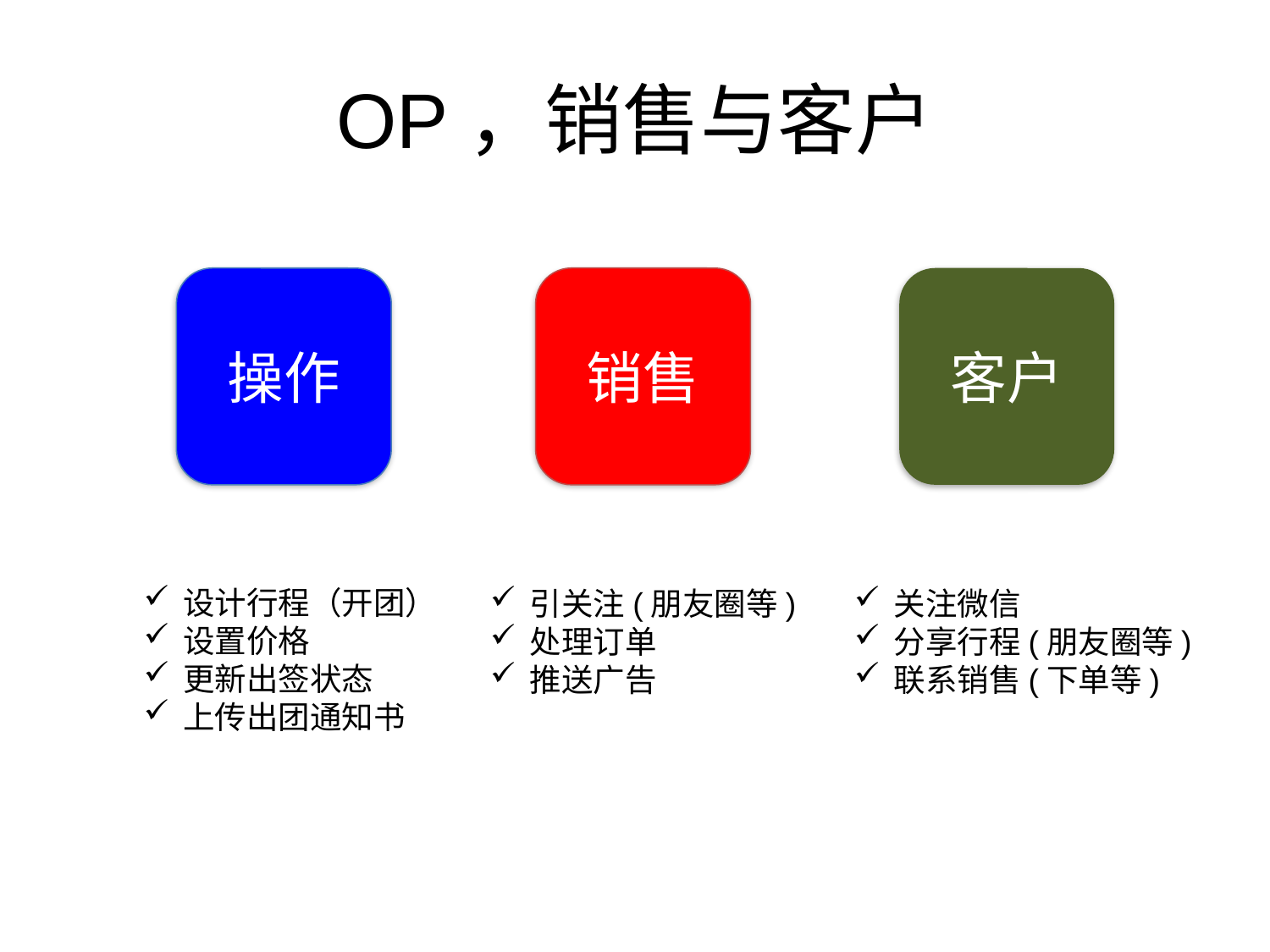

# OP，销售与客户
操作
销售
客户
设计行程（开团）
设置价格
更新出签状态
上传出团通知书

引关注(朋友圈等)
处理订单
推送广告

关注微信
分享行程(朋友圈等)
联系销售(下单等)